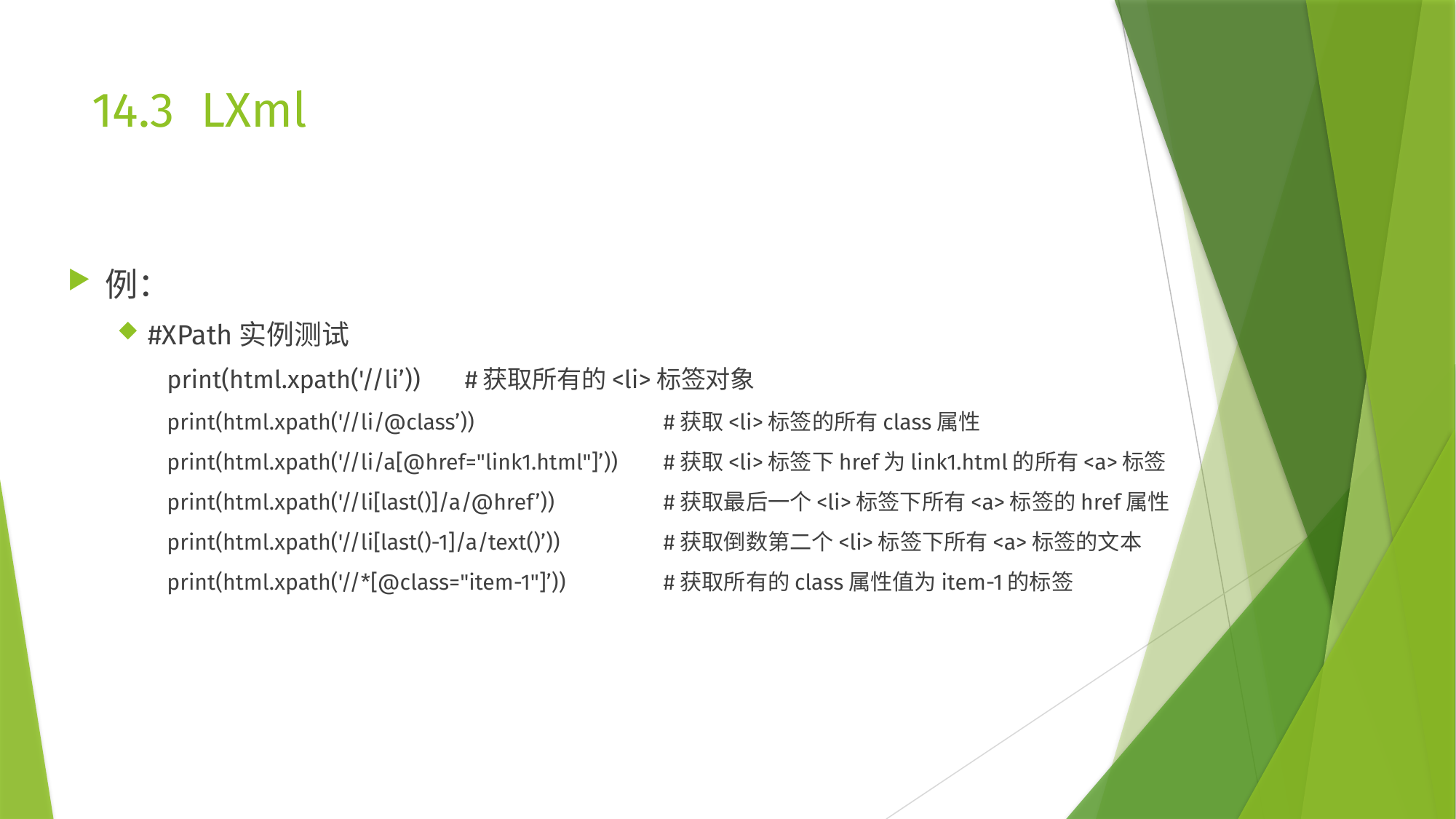

# 14.3	LXml
例：
#XPath实例测试
print(html.xpath('//li’))					#获取所有的<li>标签对象
print(html.xpath('//li/@class’))				#获取<li>标签的所有class属性
print(html.xpath('//li/a[@href="link1.html"]’))	#获取<li>标签下href为link1.html的所有<a>标签
print(html.xpath('//li[last()]/a/@href’)) 		#获取最后一个<li>标签下所有<a>标签的href属性
print(html.xpath('//li[last()-1]/a/text()’)) 		#获取倒数第二个<li>标签下所有<a>标签的文本
print(html.xpath('//*[@class="item-1"]’)) 		#获取所有的class属性值为item-1的标签